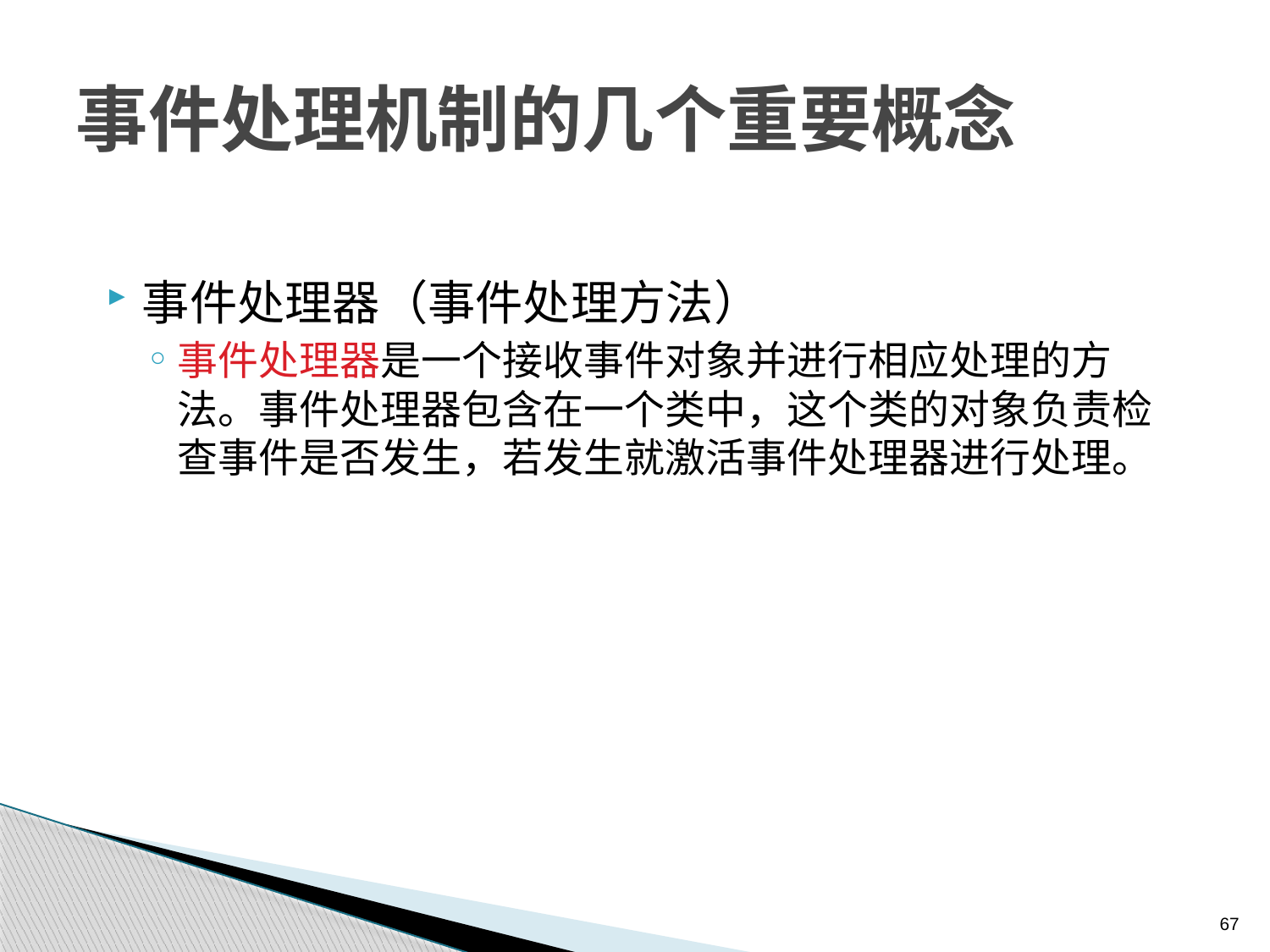

# 事件处理机制的几个重要概念
事件处理器（事件处理方法）
事件处理器是一个接收事件对象并进行相应处理的方法。事件处理器包含在一个类中，这个类的对象负责检查事件是否发生，若发生就激活事件处理器进行处理。
67